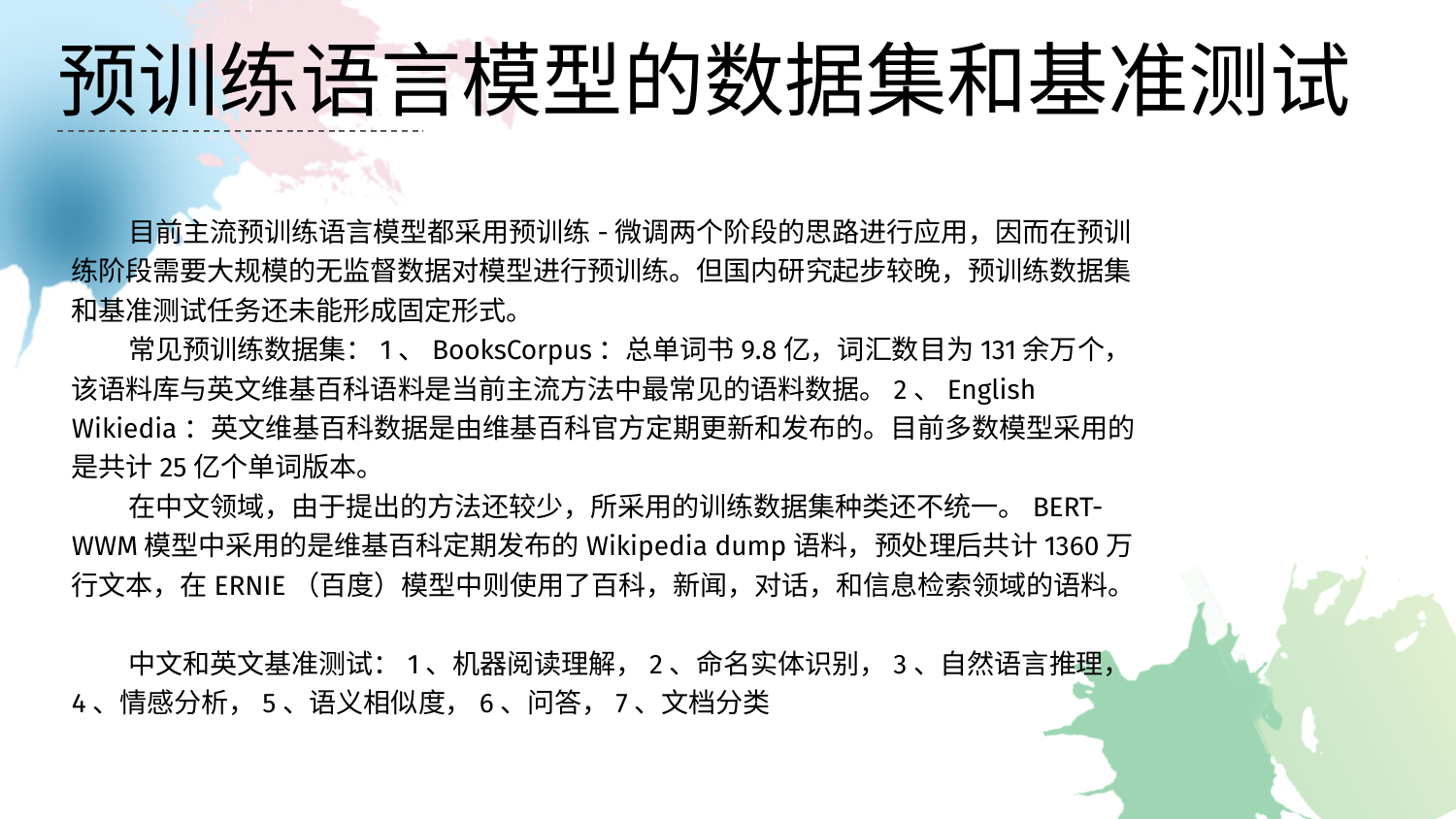

预训练语言模型的数据集和基准测试
目前主流预训练语言模型都采用预训练-微调两个阶段的思路进行应用，因而在预训练阶段需要大规模的无监督数据对模型进行预训练。但国内研究起步较晚，预训练数据集和基准测试任务还未能形成固定形式。
常见预训练数据集：1、BooksCorpus：总单词书9.8亿，词汇数目为131余万个，该语料库与英文维基百科语料是当前主流方法中最常见的语料数据。2、English Wikiedia：英文维基百科数据是由维基百科官方定期更新和发布的。目前多数模型采用的是共计25亿个单词版本。
在中文领域，由于提出的方法还较少，所采用的训练数据集种类还不统一。BERT-WWM模型中采用的是维基百科定期发布的Wikipedia dump语料，预处理后共计1360万行文本，在ERNIE（百度）模型中则使用了百科，新闻，对话，和信息检索领域的语料。

中文和英文基准测试：1、机器阅读理解，2、命名实体识别，3、自然语言推理，4、情感分析，5、语义相似度，6、问答，7、文档分类